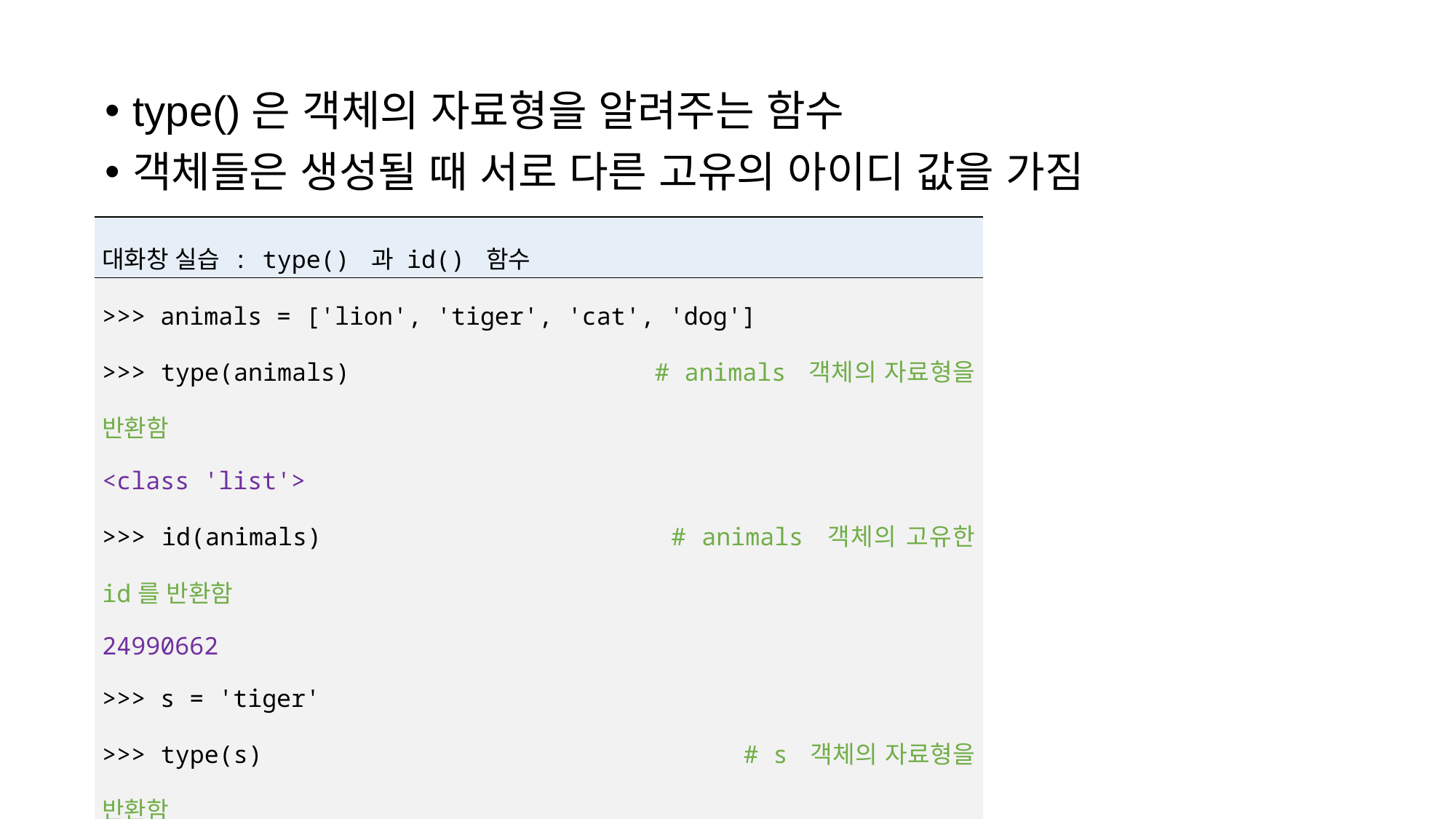

type()은 객체의 자료형을 알려주는 함수
객체들은 생성될 때 서로 다른 고유의 아이디 값을 가짐

| 대화창 실습 : type() 과 id() 함수 |
| --- |
| >>> animals = ['lion', 'tiger', 'cat', 'dog'] >>> type(animals) # animals 객체의 자료형을 반환함 <class 'list'> >>> id(animals) # animals 객체의 고유한 id를 반환함 24990662 >>> s = 'tiger' >>> type(s) # s 객체의 자료형을 반환함 <class 'str'> >>> id(s) # s 객체의 고유한 id를 반환함 83596600 |